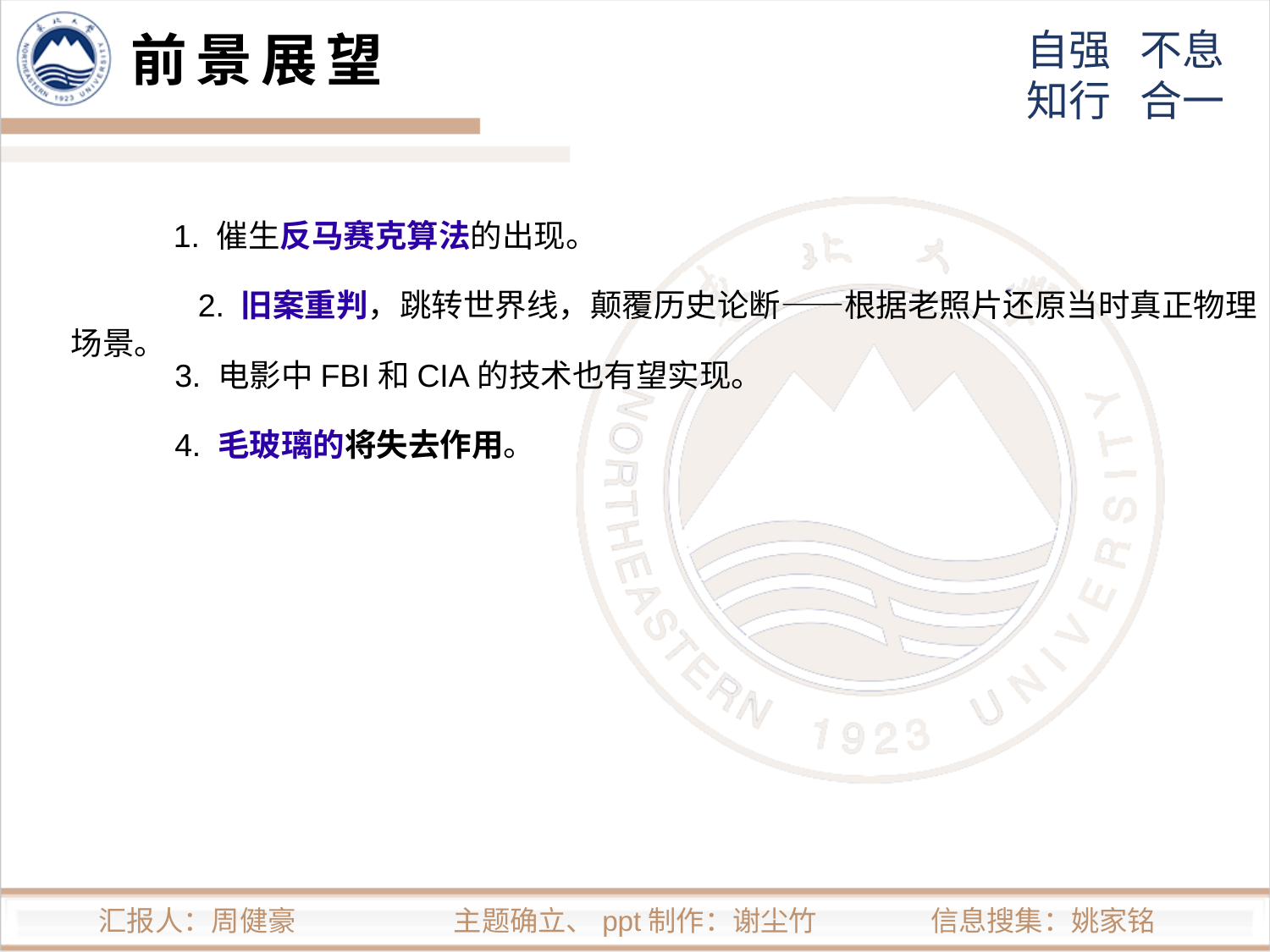

前景展望
	1. 催生反马赛克算法的出现。
	2. 旧案重判，跳转世界线，颠覆历史论断——根据老照片还原当时真正物理场景。
	3. 电影中FBI和CIA的技术也有望实现。
	4. 毛玻璃的将失去作用。